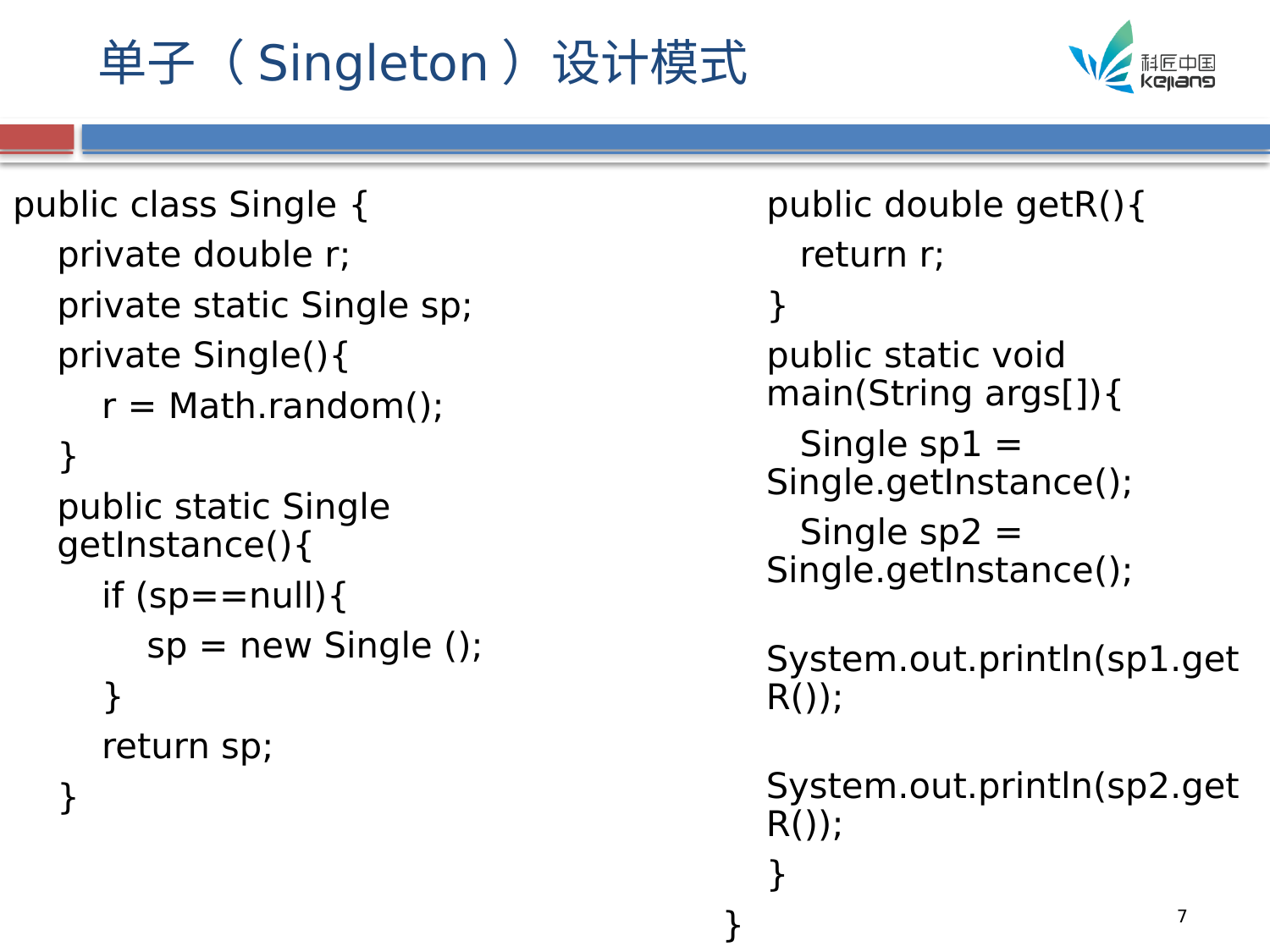

# 单子（Singleton）设计模式
public class Single {
	private double r;
	private static Single sp;
	private Single(){
	    r = Math.random();
	}
	public static Single getInstance(){
	    if (sp==null){
	        sp = new Single ();
	    }
	    return sp;
	}
    public double getR(){
	   return r;
    }
    public static void main(String args[]){
	   Single sp1 = Single.getInstance();
	   Single sp2 = Single.getInstance();
	   System.out.println(sp1.getR());
	   System.out.println(sp2.getR());
	}
}
7